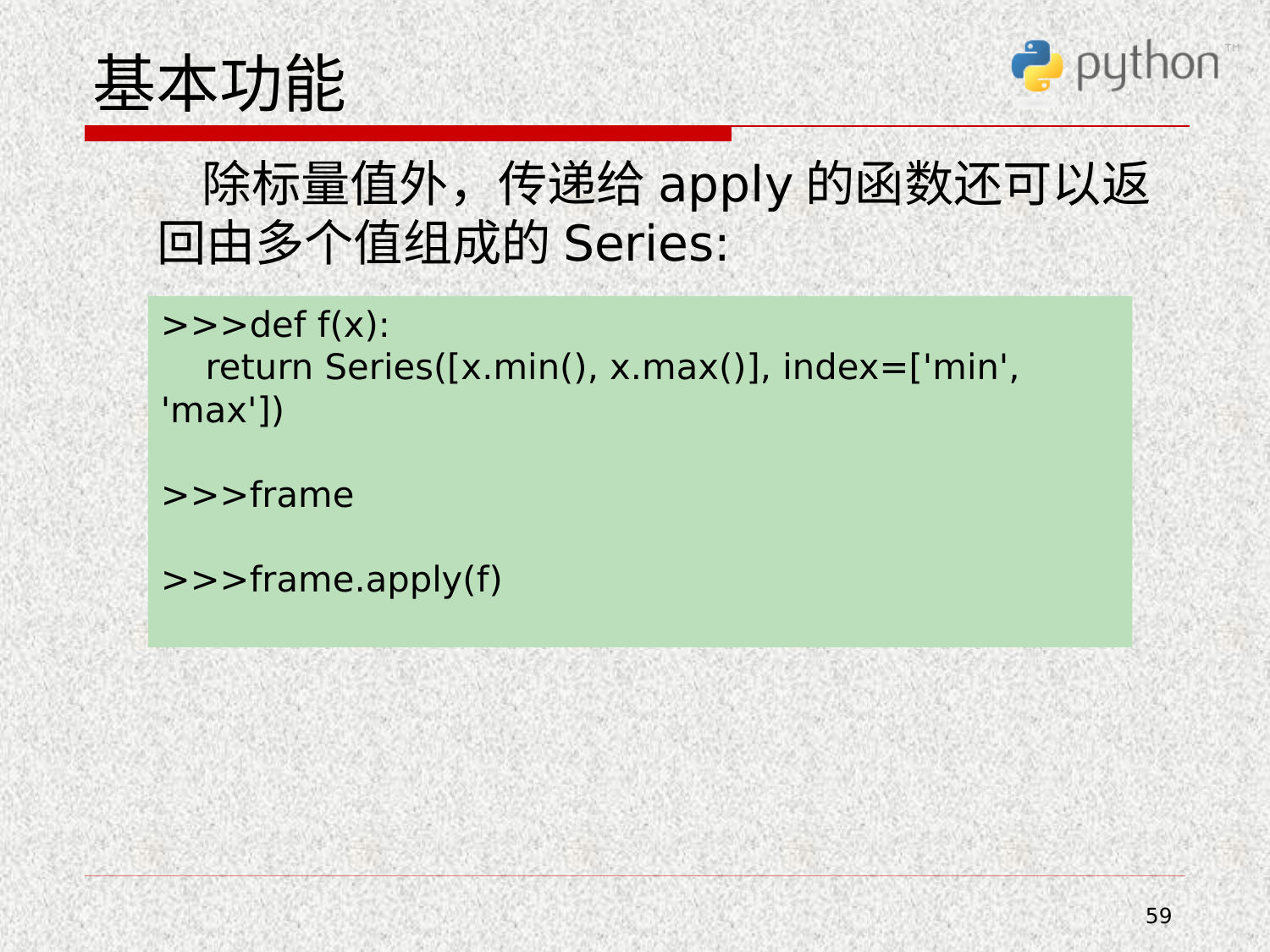

# 基本功能
         除标量值外，传递给apply的函数还可以返回由多个值组成的Series:

>>>def f(x):
    return Series([x.min(), x.max()], index=['min', 'max'])

>>>frame

>>>frame.apply(f)

59